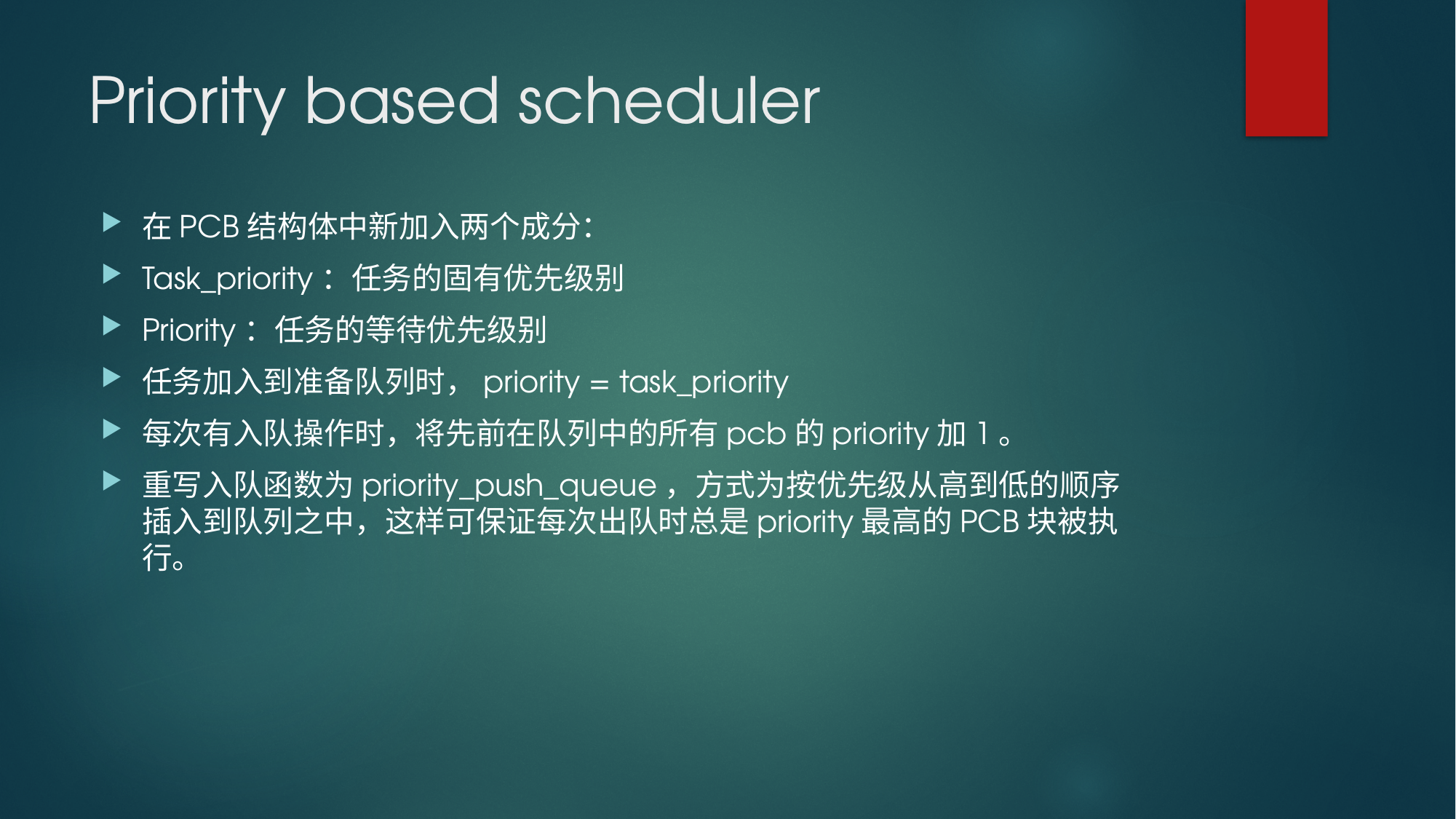

# Priority based scheduler
在PCB结构体中新加入两个成分：
Task_priority：任务的固有优先级别
Priority：任务的等待优先级别
任务加入到准备队列时，priority = task_priority
每次有入队操作时，将先前在队列中的所有pcb的priority加1。
重写入队函数为priority_push_queue，方式为按优先级从高到低的顺序插入到队列之中，这样可保证每次出队时总是priority最高的PCB块被执行。